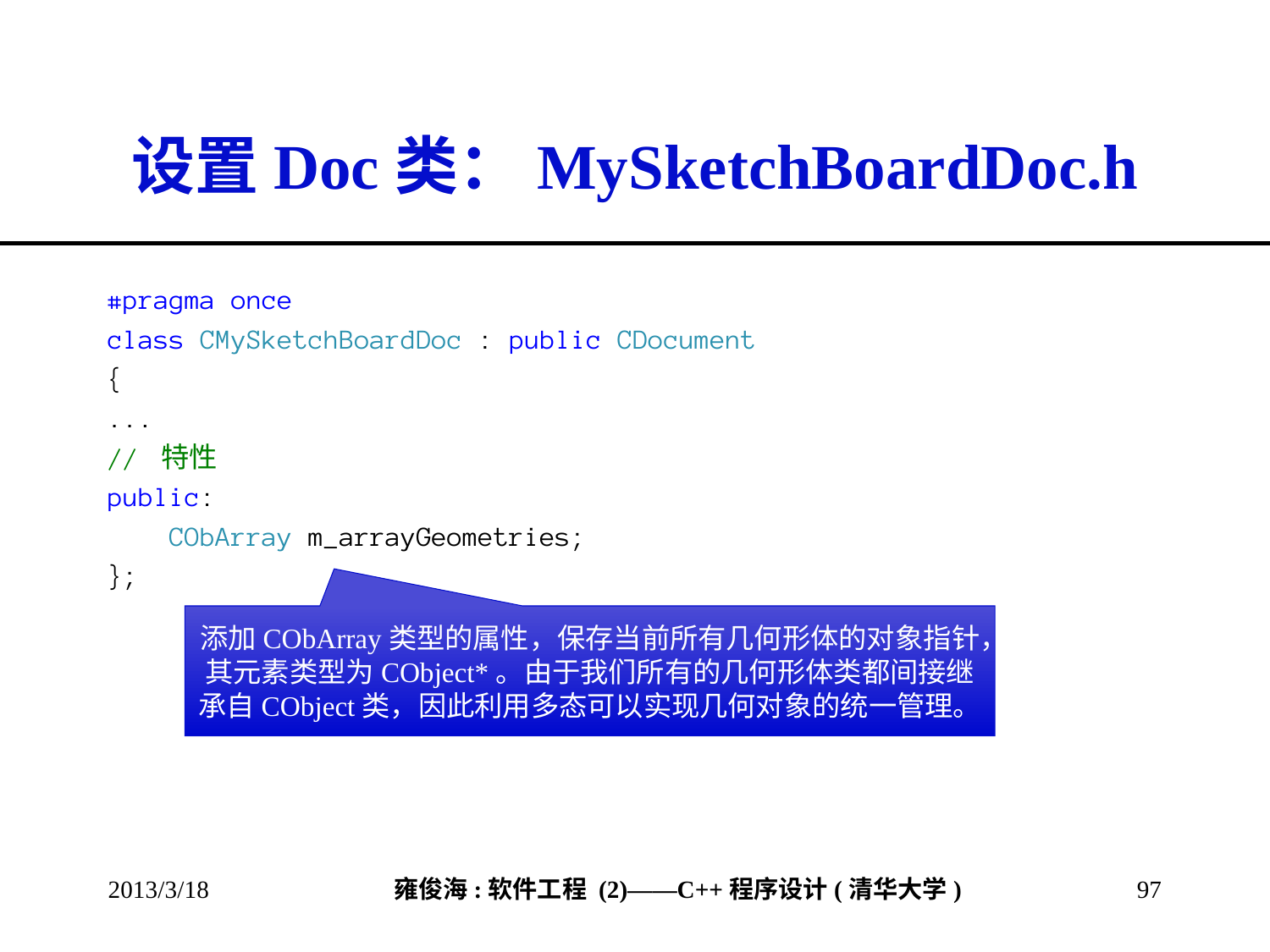

# 设置Doc类：MySketchBoardDoc.h
#pragma once
class CMySketchBoardDoc : public CDocument
{
...
// 特性
public:
    CObArray m_arrayGeometries;
};
添加CObArray类型的属性，保存当前所有几何形体的对象指针，其元素类型为CObject*。由于我们所有的几何形体类都间接继承自CObject类，因此利用多态可以实现几何对象的统一管理。
2013/3/18
97